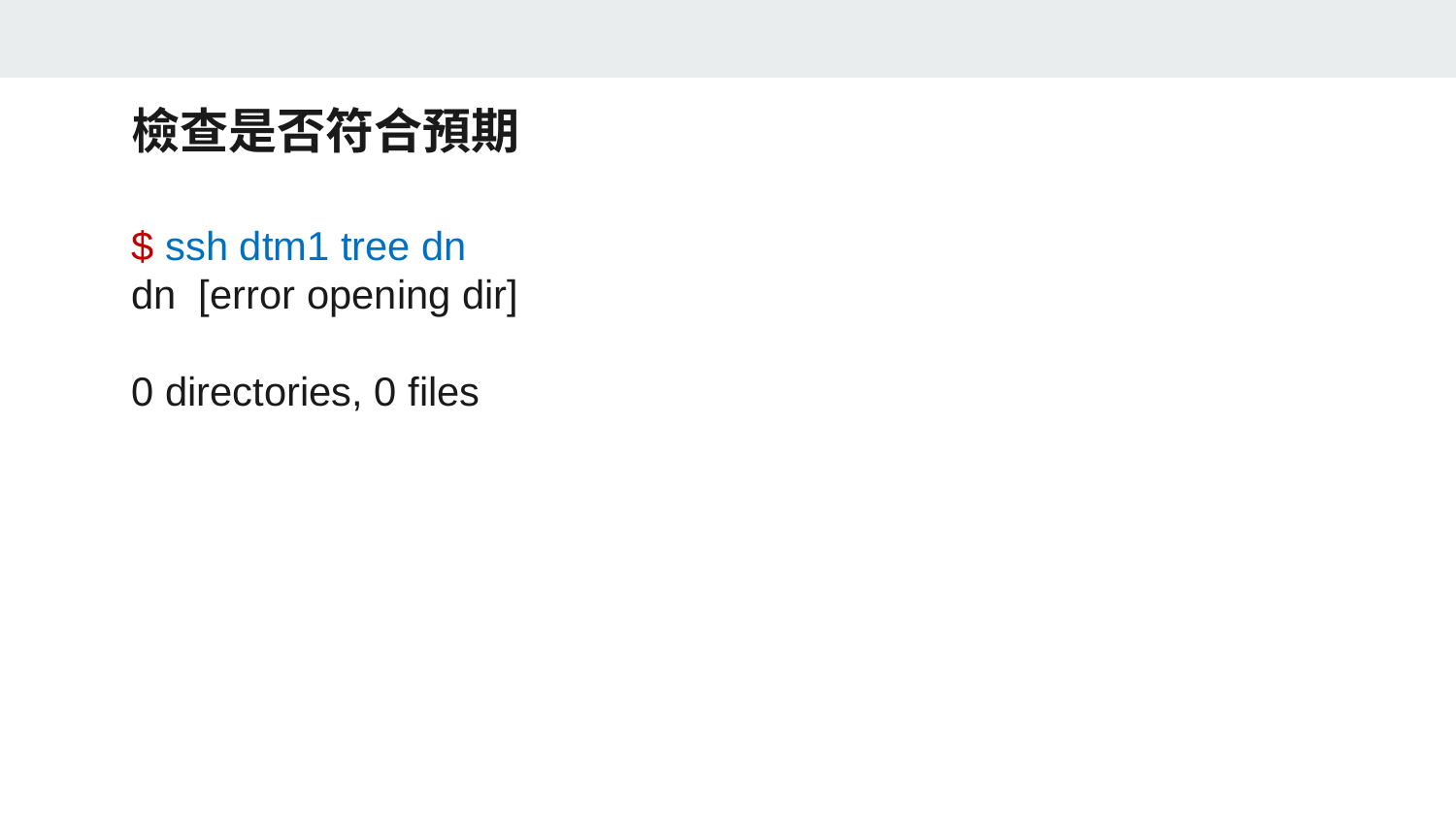

檢查是否符合預期
$ ssh dtm1 tree dn
dn  [error opening dir]

0 directories, 0 files